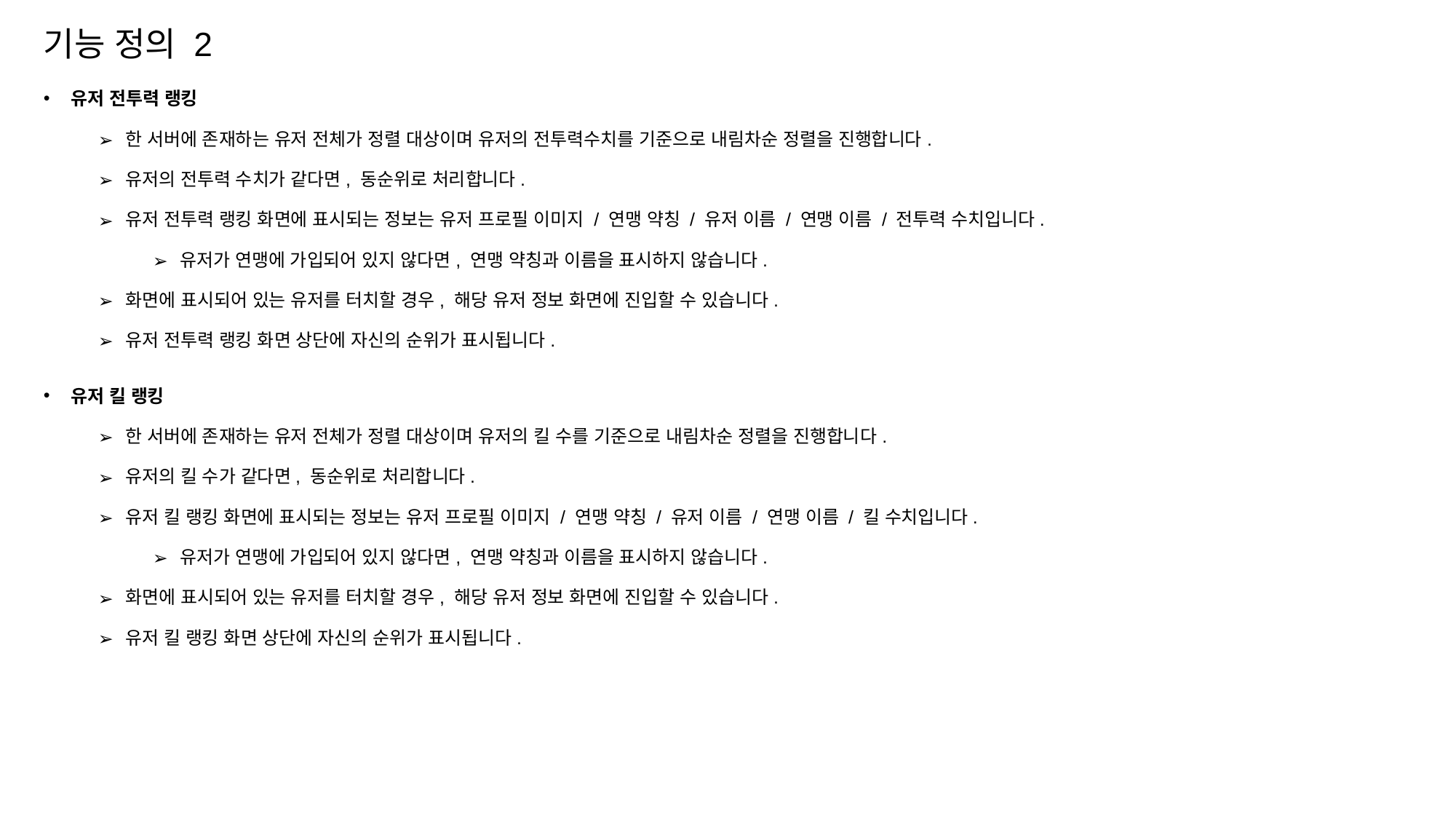

기능 정의 2
유저 전투력 랭킹
한 서버에 존재하는 유저 전체가 정렬 대상이며 유저의 전투력수치를 기준으로 내림차순 정렬을 진행합니다.
유저의 전투력 수치가 같다면, 동순위로 처리합니다.
유저 전투력 랭킹 화면에 표시되는 정보는 유저 프로필 이미지 / 연맹 약칭 / 유저 이름 / 연맹 이름 / 전투력 수치입니다.
유저가 연맹에 가입되어 있지 않다면, 연맹 약칭과 이름을 표시하지 않습니다.
화면에 표시되어 있는 유저를 터치할 경우, 해당 유저 정보 화면에 진입할 수 있습니다.
유저 전투력 랭킹 화면 상단에 자신의 순위가 표시됩니다.
유저 킬 랭킹
한 서버에 존재하는 유저 전체가 정렬 대상이며 유저의 킬 수를 기준으로 내림차순 정렬을 진행합니다.
유저의 킬 수가 같다면, 동순위로 처리합니다.
유저 킬 랭킹 화면에 표시되는 정보는 유저 프로필 이미지 / 연맹 약칭 / 유저 이름 / 연맹 이름 / 킬 수치입니다.
유저가 연맹에 가입되어 있지 않다면, 연맹 약칭과 이름을 표시하지 않습니다.
화면에 표시되어 있는 유저를 터치할 경우, 해당 유저 정보 화면에 진입할 수 있습니다.
유저 킬 랭킹 화면 상단에 자신의 순위가 표시됩니다.